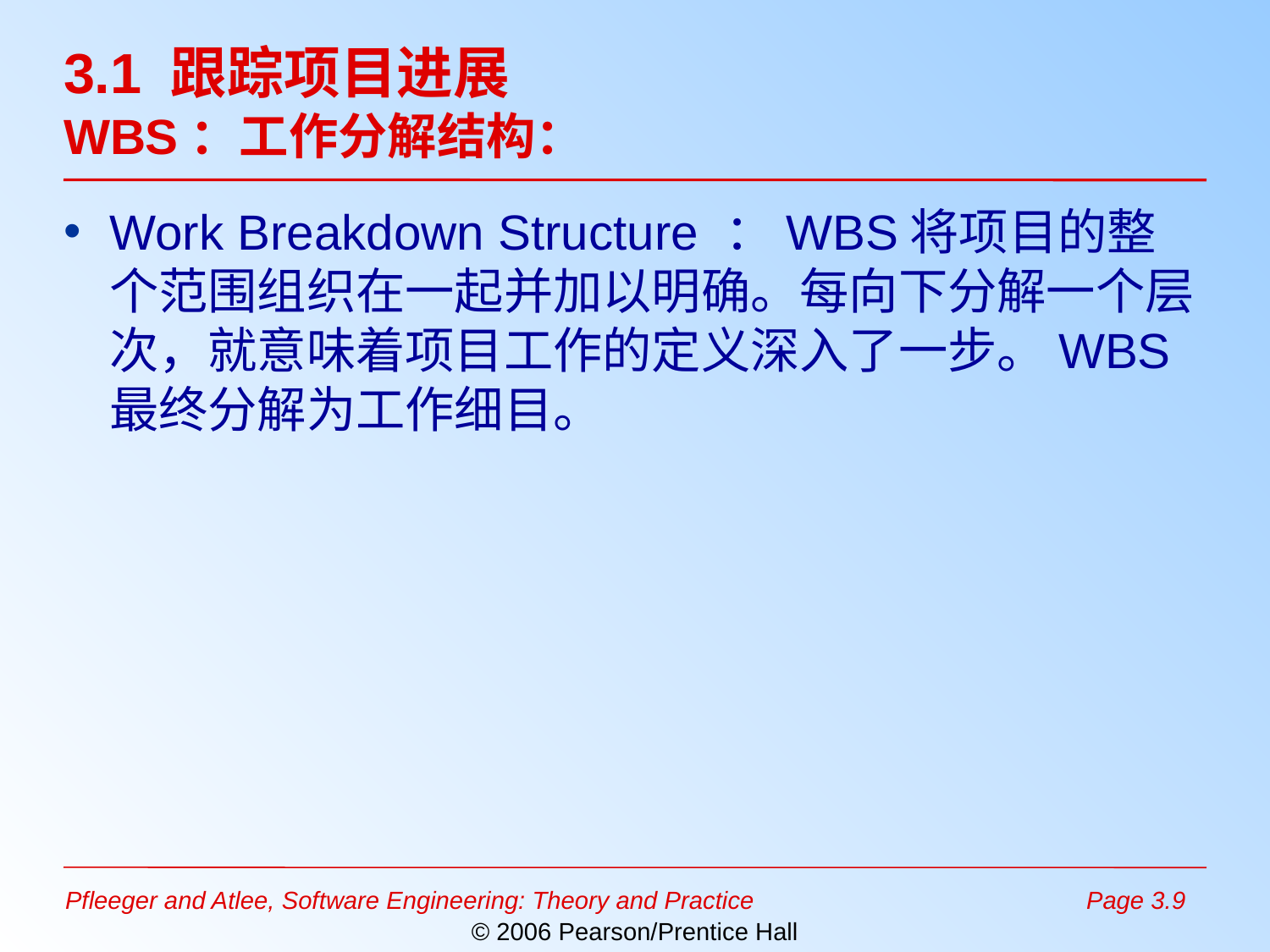

# 3.1 跟踪项目进展 WBS：工作分解结构：
Work Breakdown Structure ：WBS将项目的整个范围组织在一起并加以明确。每向下分解一个层次，就意味着项目工作的定义深入了一步。WBS最终分解为工作细目。